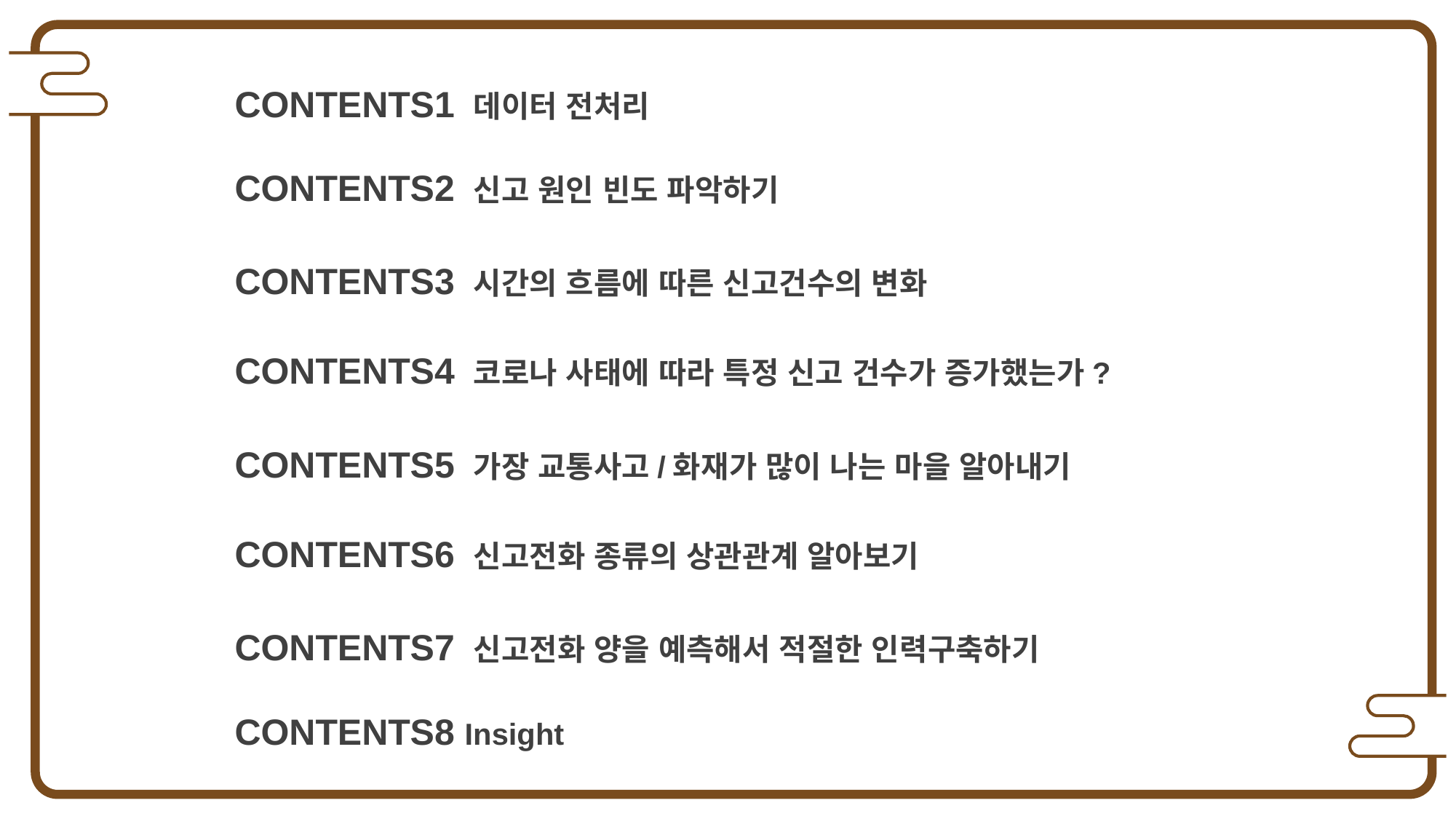

CONTENTS1 데이터 전처리
CONTENTS2 신고 원인 빈도 파악하기
CONTENTS3 시간의 흐름에 따른 신고건수의 변화
CONTENTS4 코로나 사태에 따라 특정 신고 건수가 증가했는가?
CONTENTS5 가장 교통사고/화재가 많이 나는 마을 알아내기
CONTENTS6 신고전화 종류의 상관관계 알아보기
CONTENTS7 신고전화 양을 예측해서 적절한 인력구축하기
CONTENTS8 Insight